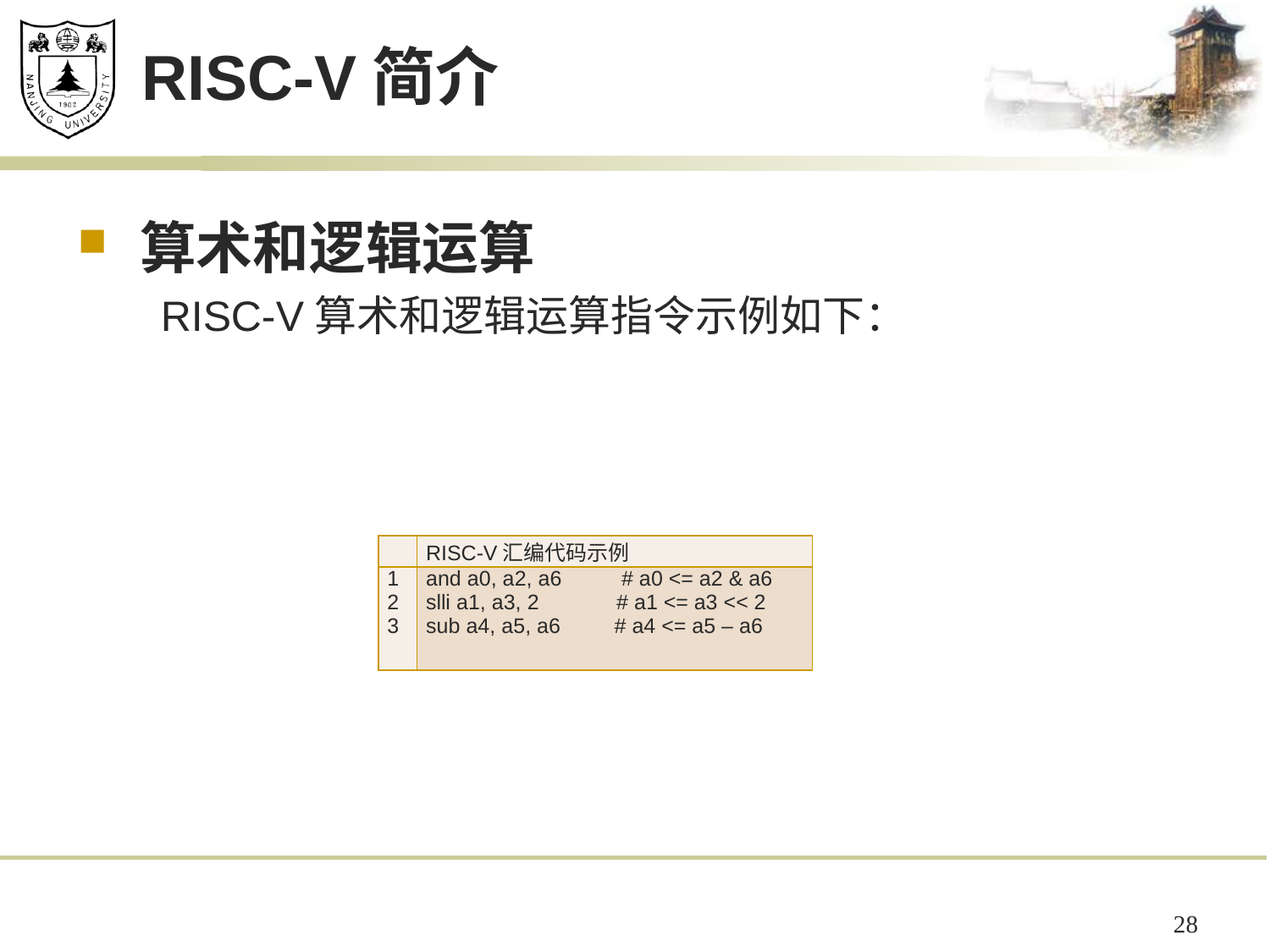

# RISC-V简介
算术和逻辑运算
       RISC-V算术和逻辑运算指令示例如下：
|  | RISC-V汇编代码示例 |
| --- | --- |
| 1 2 3 | and a0, a2, a6 # a0 <= a2 & a6 slli a1, a3, 2 # a1 <= a3 << 2 sub a4, a5, a6 # a4 <= a5 – a6 |